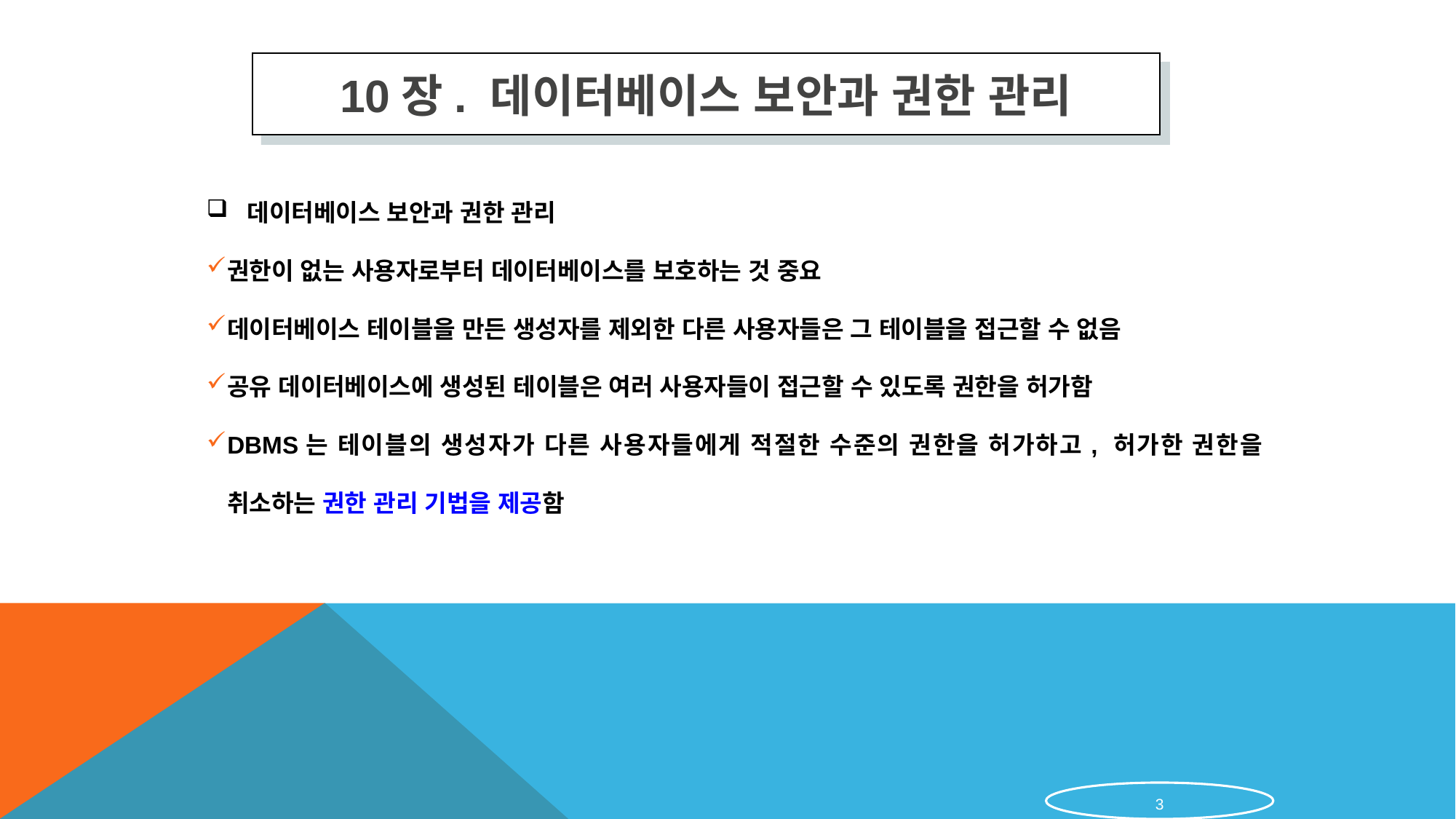

10장. 데이터베이스 보안과 권한 관리
데이터베이스 보안과 권한 관리
권한이 없는 사용자로부터 데이터베이스를 보호하는 것 중요
데이터베이스 테이블을 만든 생성자를 제외한 다른 사용자들은 그 테이블을 접근할 수 없음
공유 데이터베이스에 생성된 테이블은 여러 사용자들이 접근할 수 있도록 권한을 허가함
DBMS는 테이블의 생성자가 다른 사용자들에게 적절한 수준의 권한을 허가하고, 허가한 권한을 취소하는 권한 관리 기법을 제공함
3